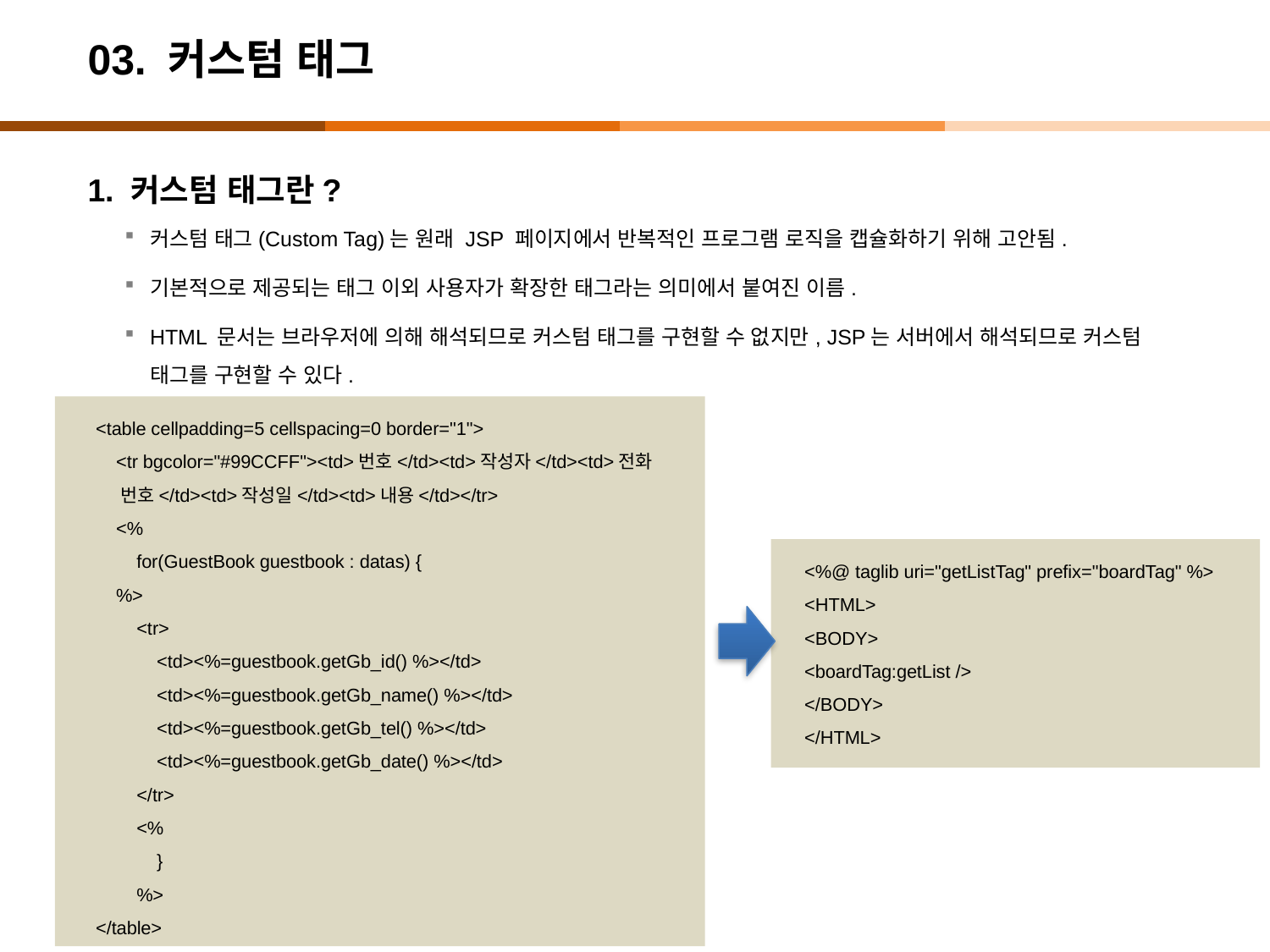

# 03. 커스텀 태그
1. 커스텀 태그란?
커스텀 태그(Custom Tag)는 원래 JSP 페이지에서 반복적인 프로그램 로직을 캡슐화하기 위해 고안됨.
기본적으로 제공되는 태그 이외 사용자가 확장한 태그라는 의미에서 붙여진 이름.
HTML 문서는 브라우저에 의해 해석되므로 커스텀 태그를 구현할 수 없지만, JSP는 서버에서 해석되므로 커스텀 태그를 구현할 수 있다.

<table cellpadding=5 cellspacing=0 border="1">
    <tr bgcolor="#99CCFF"><td>번호</td><td>작성자</td><td>전화
    번호</td><td>작성일</td><td>내용</td></tr>
    <%
        for(GuestBook guestbook : datas) {
    %>
        <tr>
            <td><%=guestbook.getGb_id() %></td>
            <td><%=guestbook.getGb_name() %></td>
            <td><%=guestbook.getGb_tel() %></td>
            <td><%=guestbook.getGb_date() %></td>
        </tr>
        <%
            }
        %>
</table>

<%@ taglib uri="getListTag" prefix="boardTag" %>
<HTML>
<BODY>
<boardTag:getList />
</BODY>
</HTML>